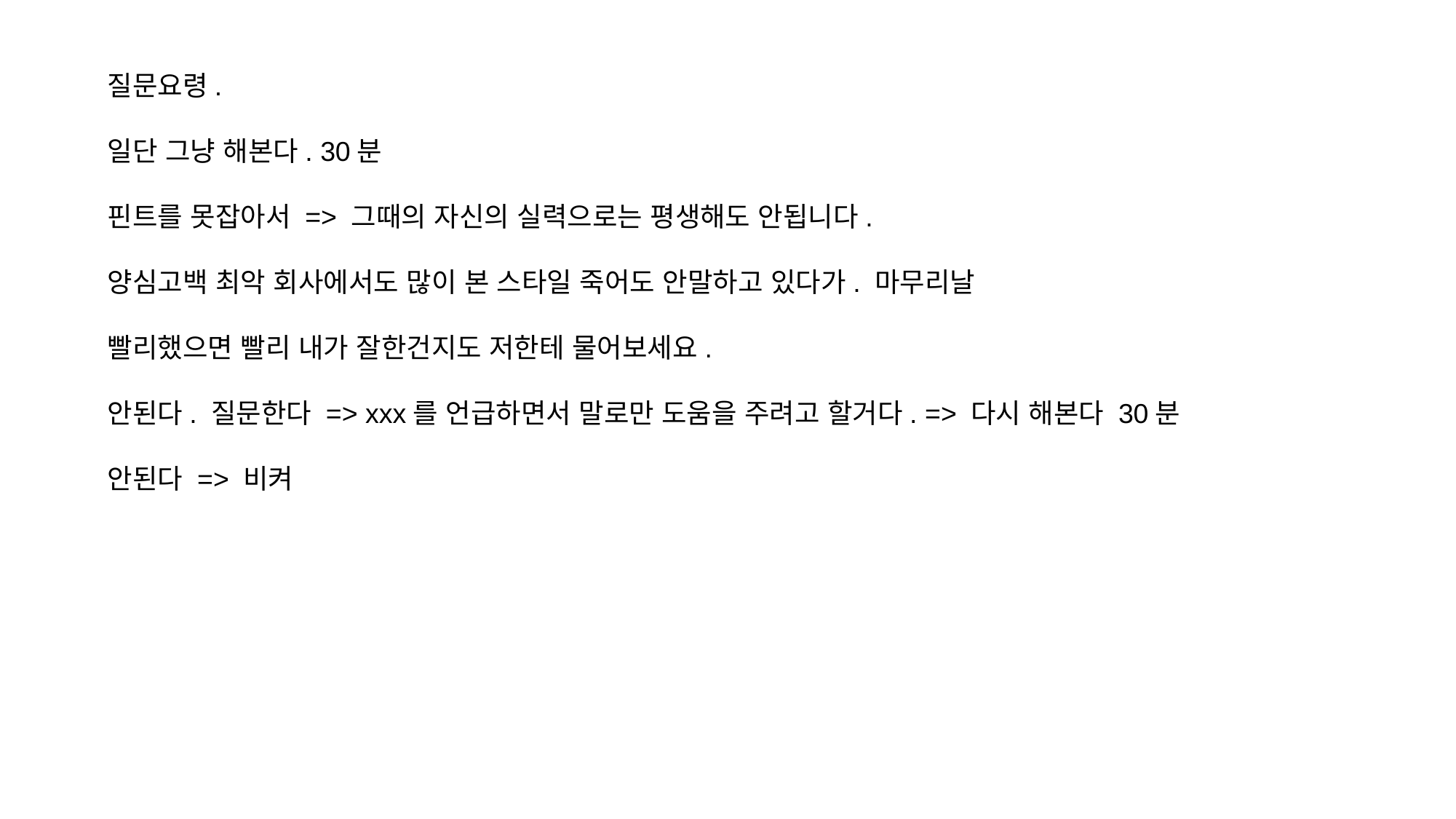

질문요령.

일단 그냥 해본다. 30분

핀트를 못잡아서 => 그때의 자신의 실력으로는 평생해도 안됩니다.

양심고백 최악 회사에서도 많이 본 스타일 죽어도 안말하고 있다가. 마무리날

빨리했으면 빨리 내가 잘한건지도 저한테 물어보세요.

안된다. 질문한다 => xxx를 언급하면서 말로만 도움을 주려고 할거다. => 다시 해본다 30분

안된다 => 비켜